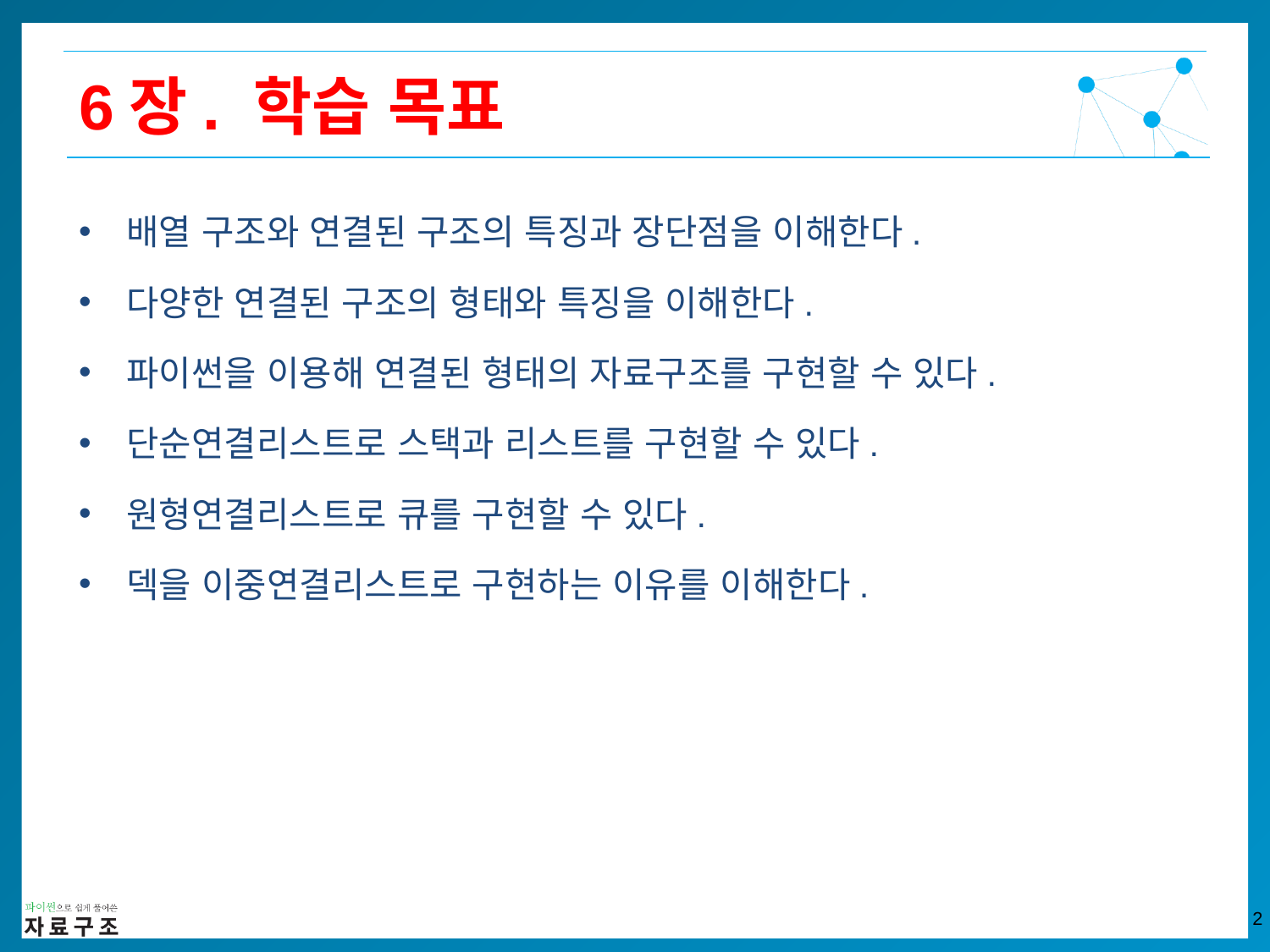

6장. 학습 목표
배열 구조와 연결된 구조의 특징과 장단점을 이해한다.
다양한 연결된 구조의 형태와 특징을 이해한다.
파이썬을 이용해 연결된 형태의 자료구조를 구현할 수 있다.
단순연결리스트로 스택과 리스트를 구현할 수 있다.
원형연결리스트로 큐를 구현할 수 있다.
덱을 이중연결리스트로 구현하는 이유를 이해한다.